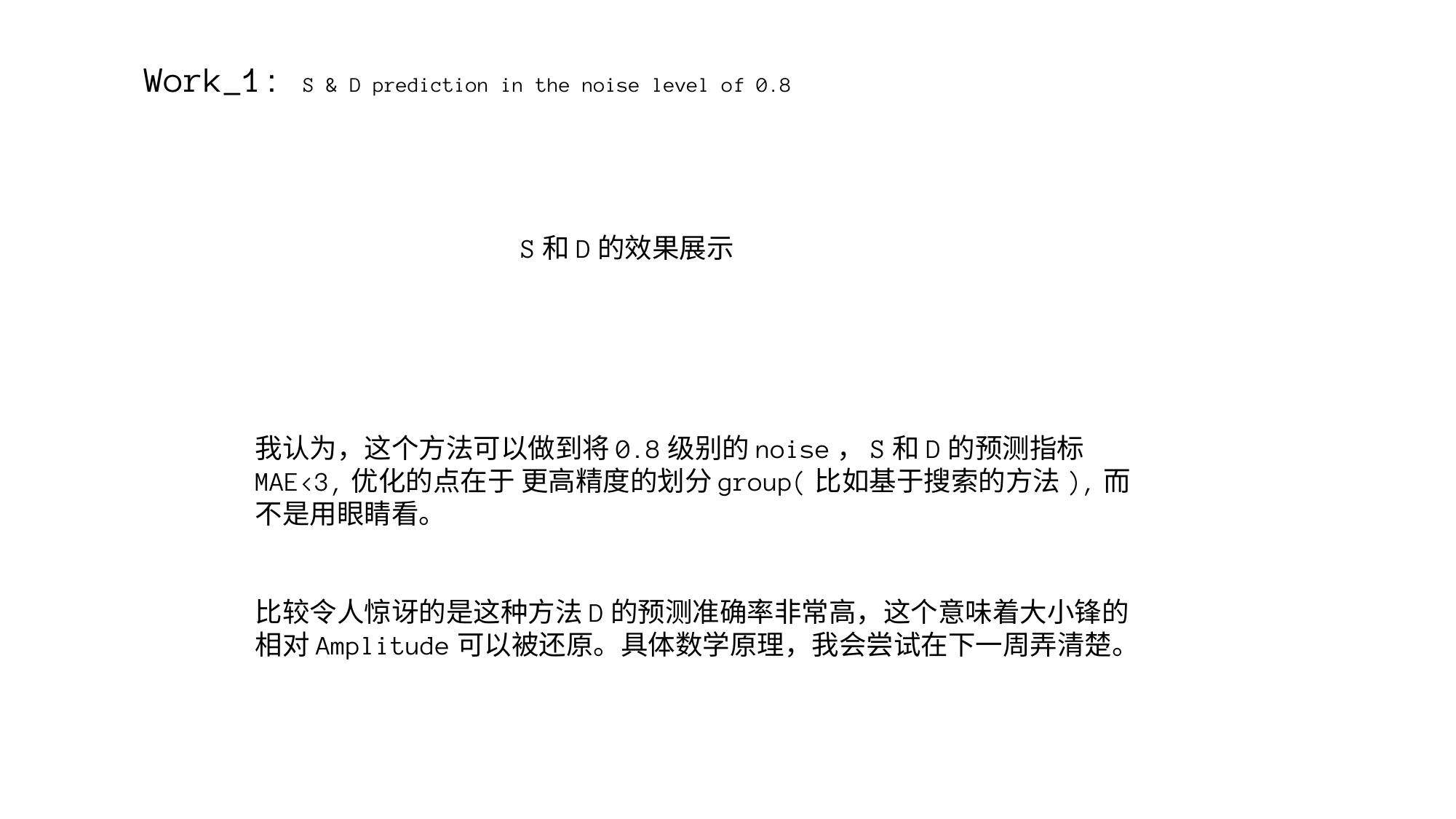

Work_1: S & D prediction in the noise level of 0.8
S和D的效果展示

我认为，这个方法可以做到将0.8级别的noise，S和D的预测指标MAE<3,优化的点在于 更高精度的划分group(比如基于搜索的方法),而不是用眼睛看。

比较令人惊讶的是这种方法D的预测准确率非常高，这个意味着大小锋的相对Amplitude可以被还原。具体数学原理，我会尝试在下一周弄清楚。